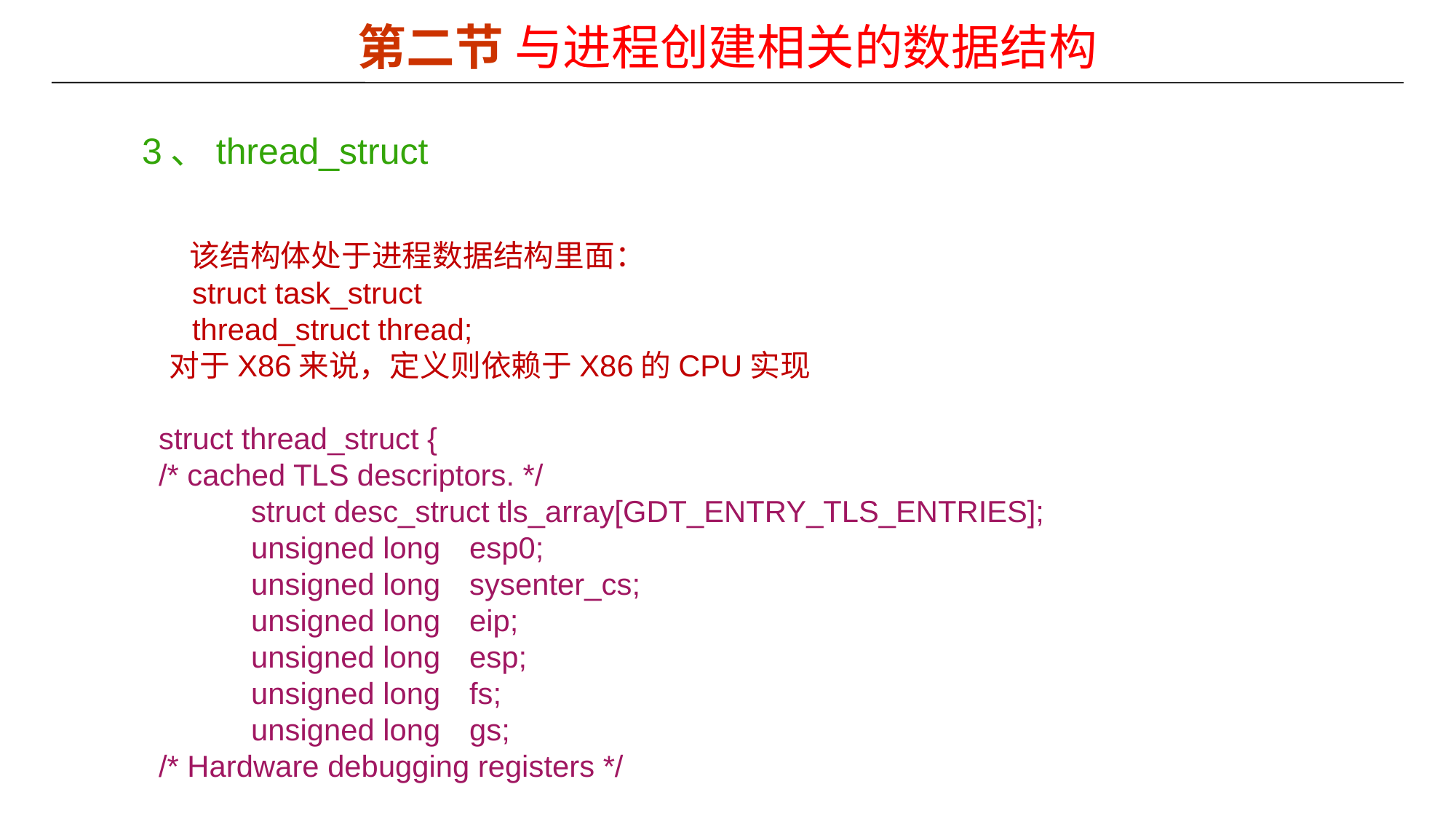

第二节 与进程创建相关的数据结构

3、thread_struct

      该结构体处于进程数据结构里面：
      struct task_struct
      thread_struct thread;
   对于X86来说，定义则依赖于X86的CPU实现

  struct thread_struct {
  /* cached TLS descriptors. */
	struct desc_struct tls_array[GDT_ENTRY_TLS_ENTRIES];
	unsigned long	esp0;
	unsigned long	sysenter_cs;
	unsigned long	eip;
	unsigned long	esp;
	unsigned long	fs;
	unsigned long	gs;
  /* Hardware debugging registers */